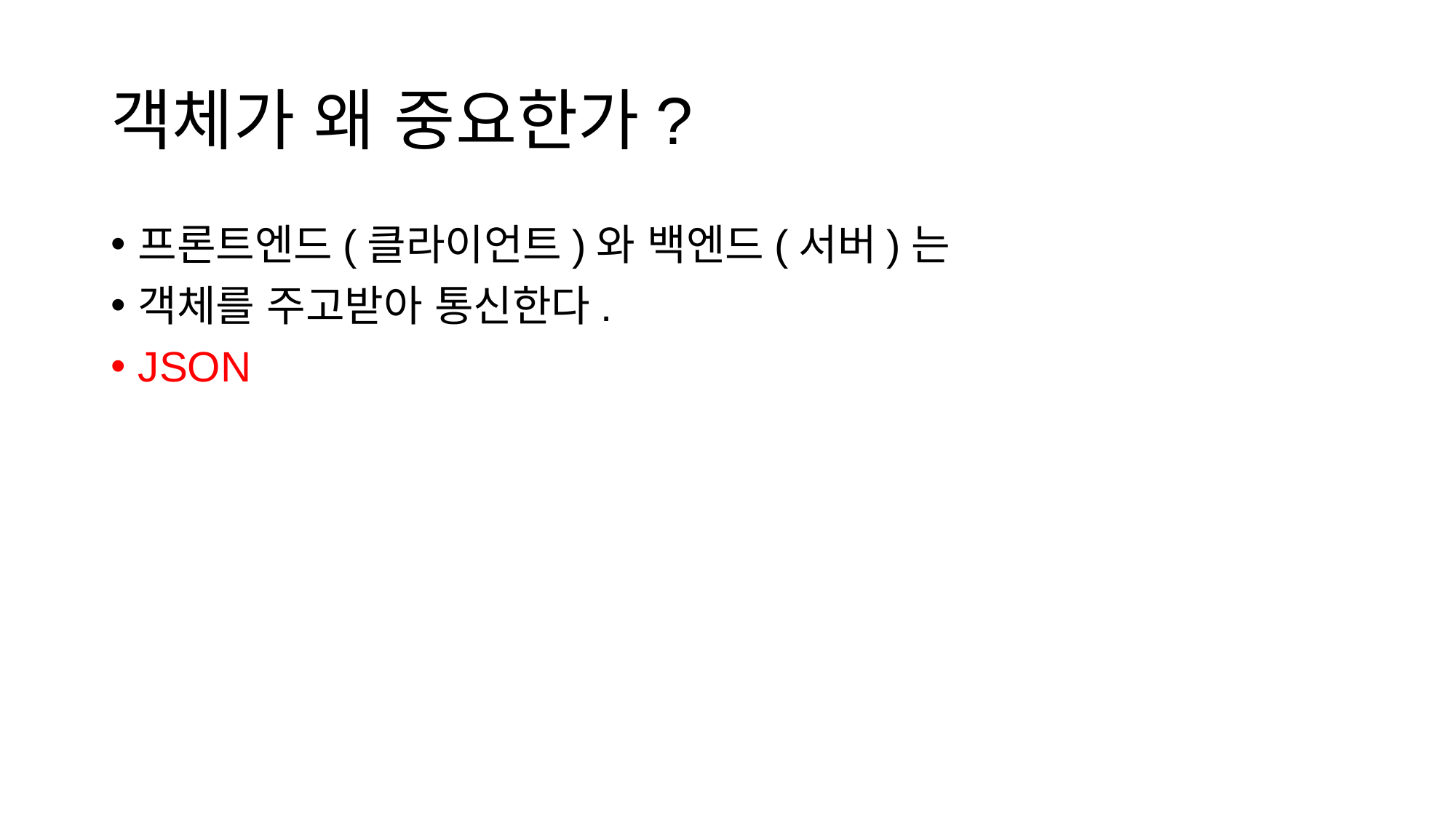

# 객체가 왜 중요한가?
프론트엔드(클라이언트)와 백엔드(서버)는
객체를 주고받아 통신한다.
JSON